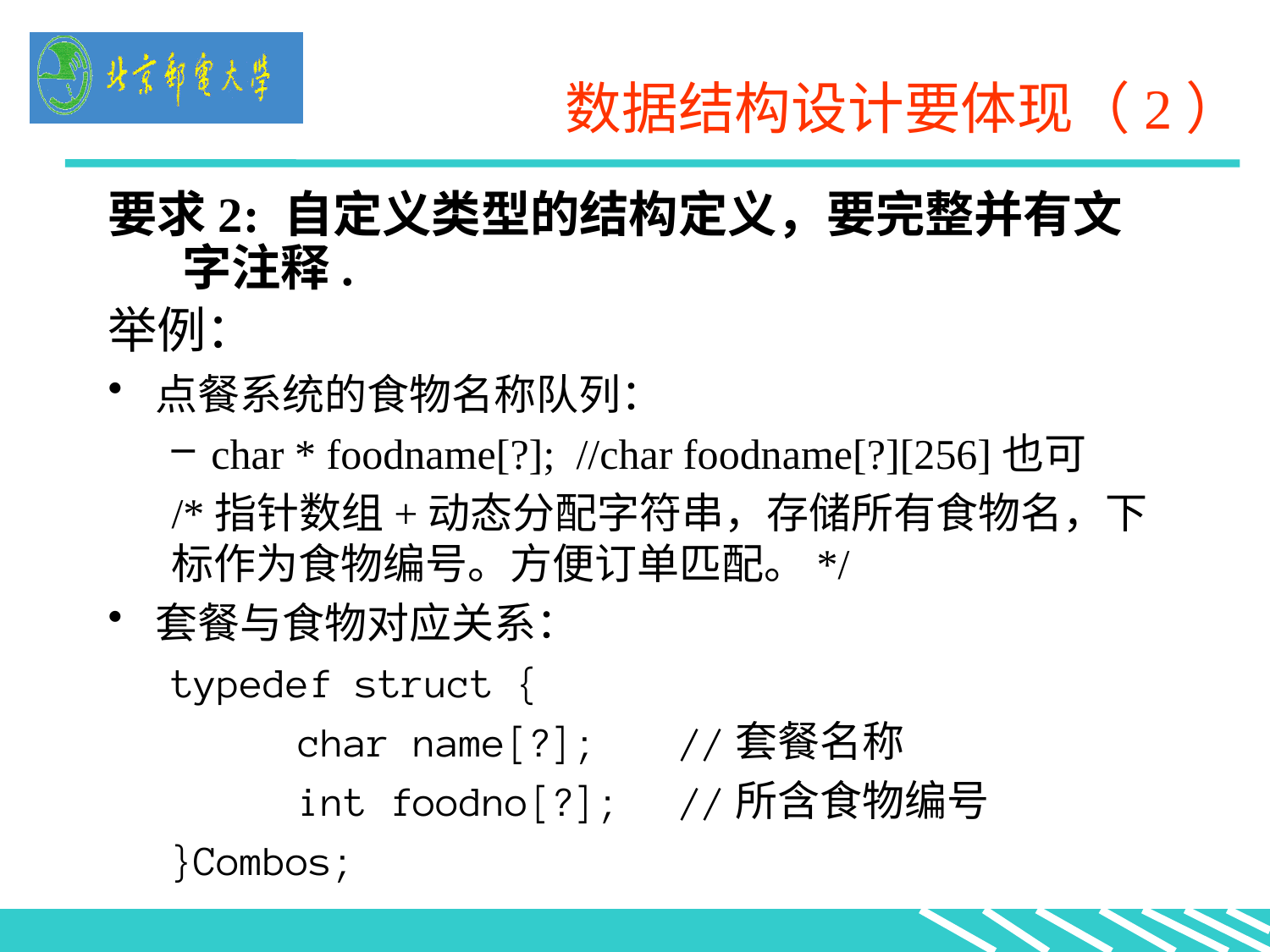

# 数据结构设计要体现（2）
要求2: 自定义类型的结构定义，要完整并有文字注释.
举例：
点餐系统的食物名称队列：
char * foodname[?];  //char foodname[?][256]也可
/*指针数组+动态分配字符串，存储所有食物名，下标作为食物编号。方便订单匹配。*/
套餐与食物对应关系：
typedef struct {
	char name[?];	//套餐名称
	int foodno[?];	//所含食物编号
}Combos;